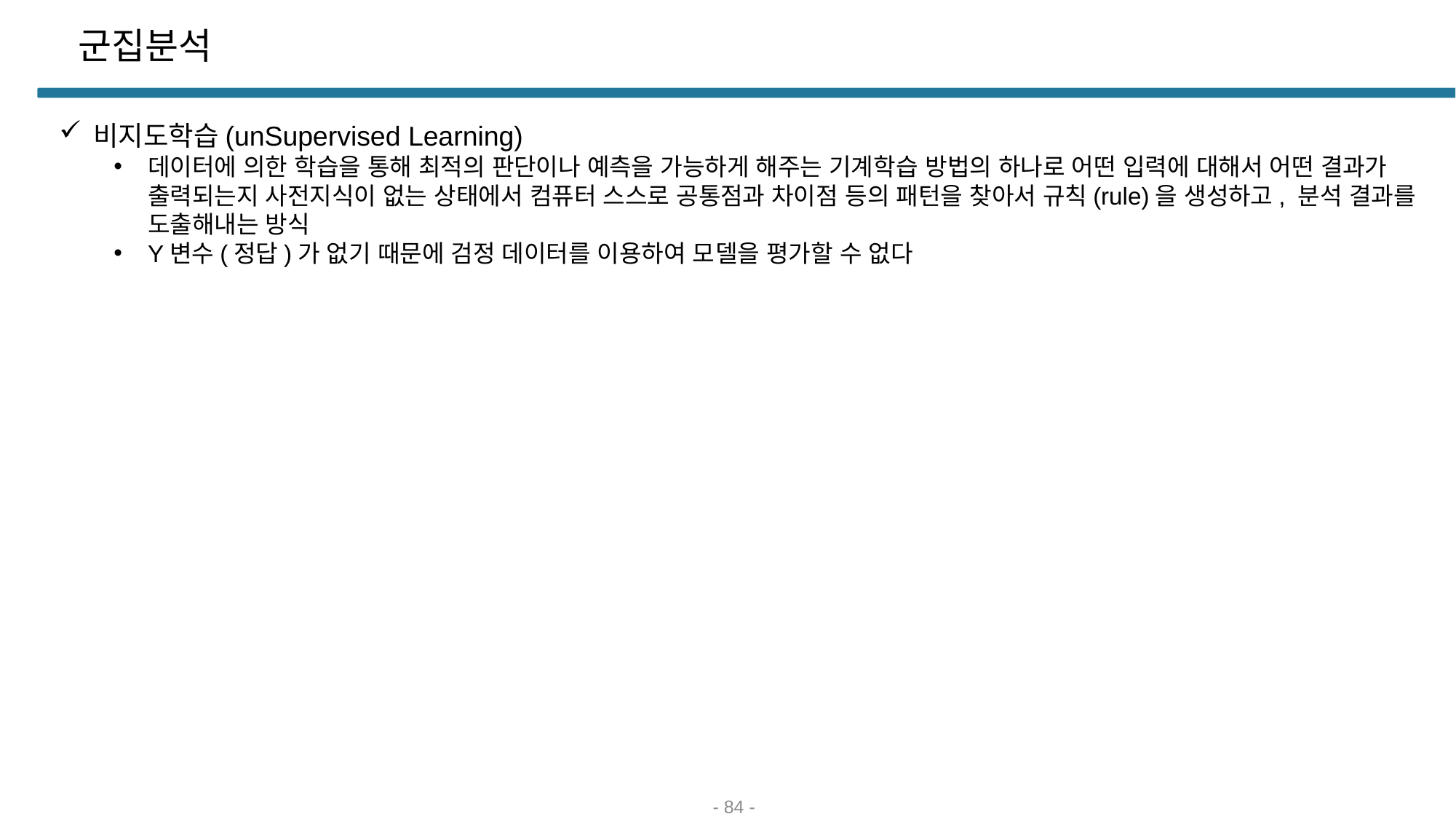

군집분석
#
비지도학습(unSupervised Learning)
데이터에 의한 학습을 통해 최적의 판단이나 예측을 가능하게 해주는 기계학습 방법의 하나로 어떤 입력에 대해서 어떤 결과가 출력되는지 사전지식이 없는 상태에서 컴퓨터 스스로 공통점과 차이점 등의 패턴을 찾아서 규칙(rule)을 생성하고, 분석 결과를 도출해내는 방식
Y변수(정답)가 없기 때문에 검정 데이터를 이용하여 모델을 평가할 수 없다

- 84 -